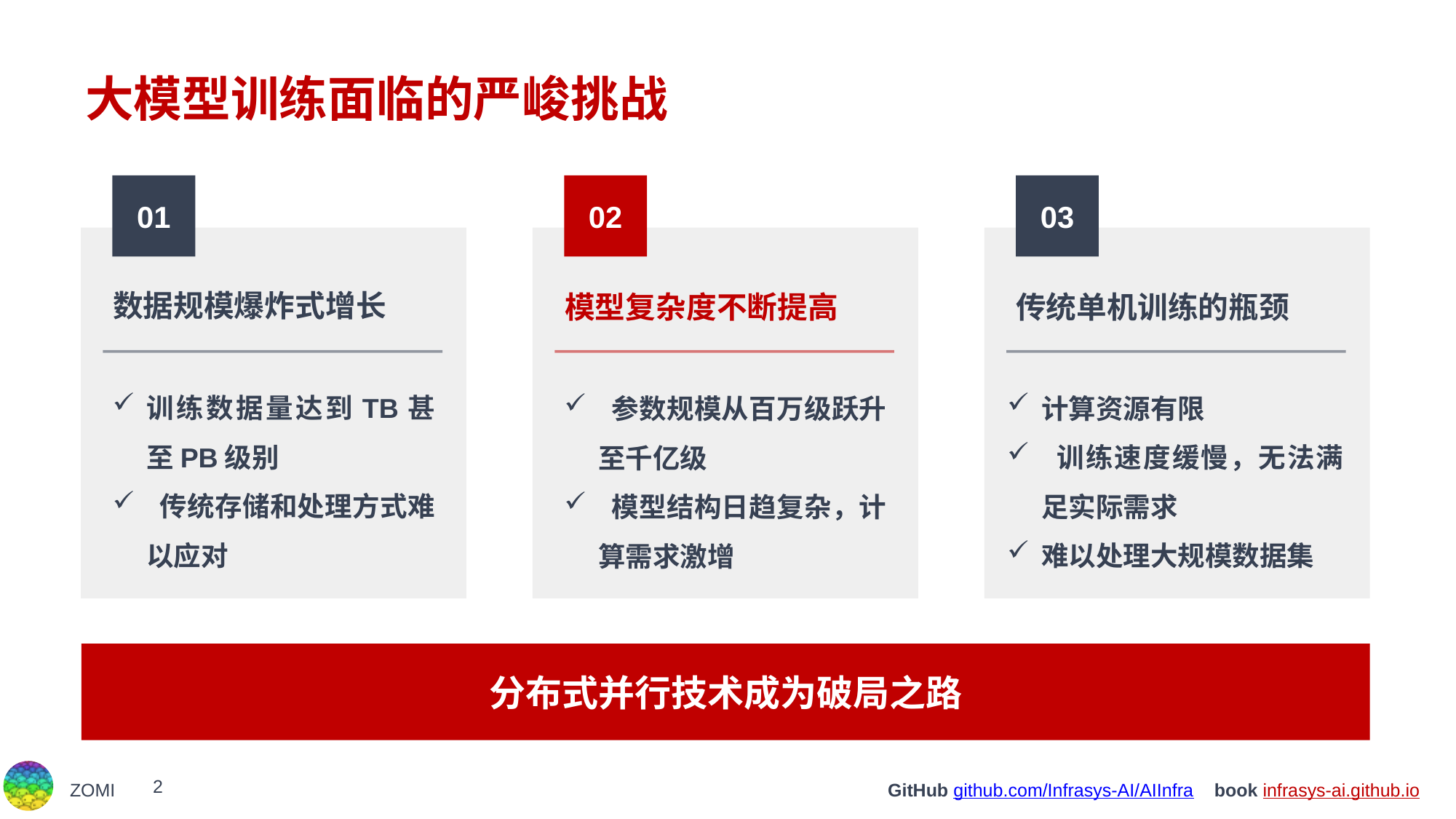

# 大模型训练面临的严峻挑战
01
02
03

数据规模爆炸式增长
模型复杂度不断提高
传统单机训练的瓶颈
训练数据量达到TB甚至PB级别
 传统存储和处理方式难以应对
计算资源有限
 训练速度缓慢，无法满足实际需求
难以处理大规模数据集
 参数规模从百万级跃升至千亿级
 模型结构日趋复杂，计算需求激增
分布式并行技术成为破局之路